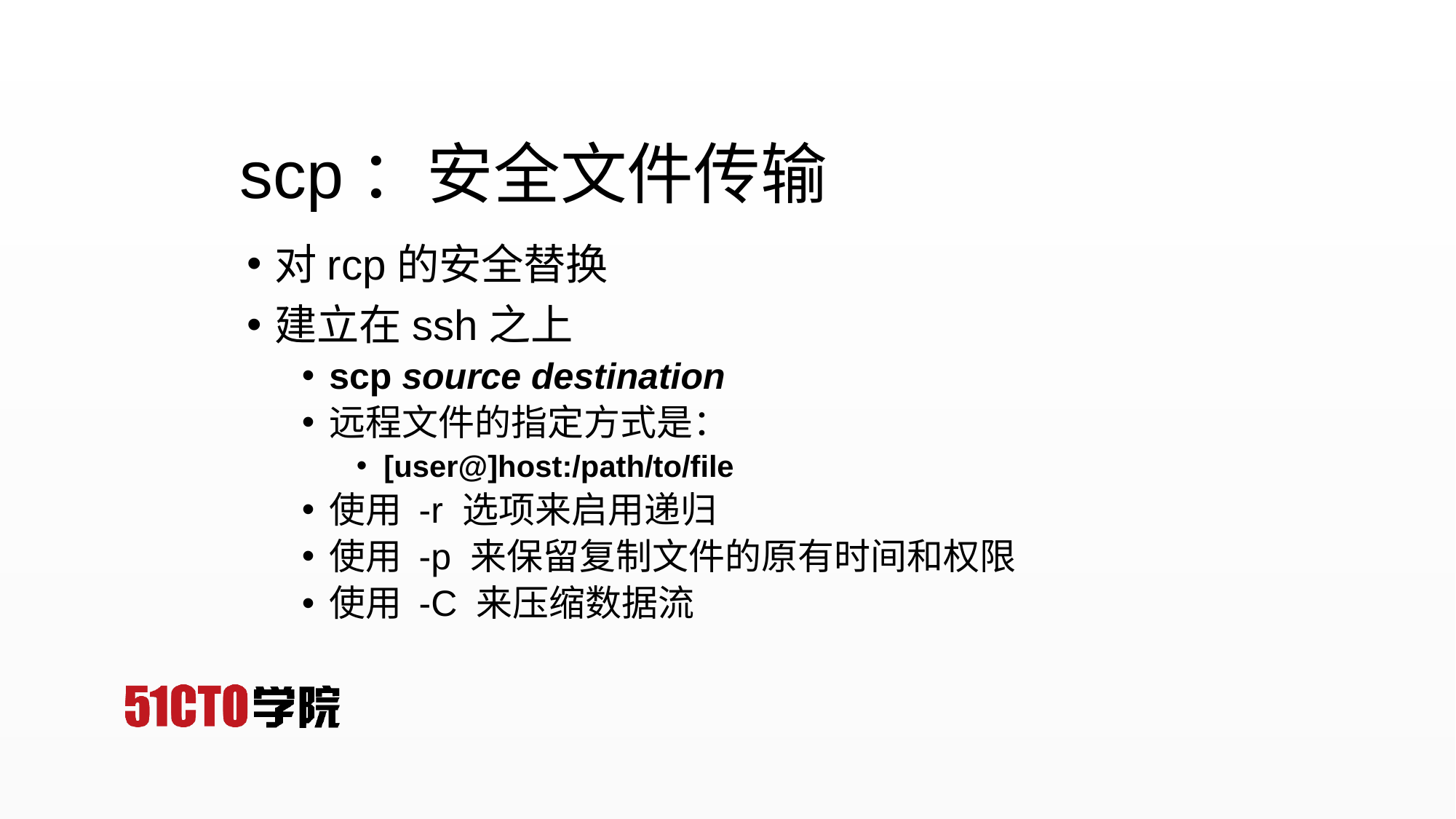

# scp：安全文件传输
对rcp的安全替换
建立在ssh之上
scp source destination
远程文件的指定方式是：
[user@]host:/path/to/file
使用 -r 选项来启用递归
使用 -p 来保留复制文件的原有时间和权限
使用 -C 来压缩数据流